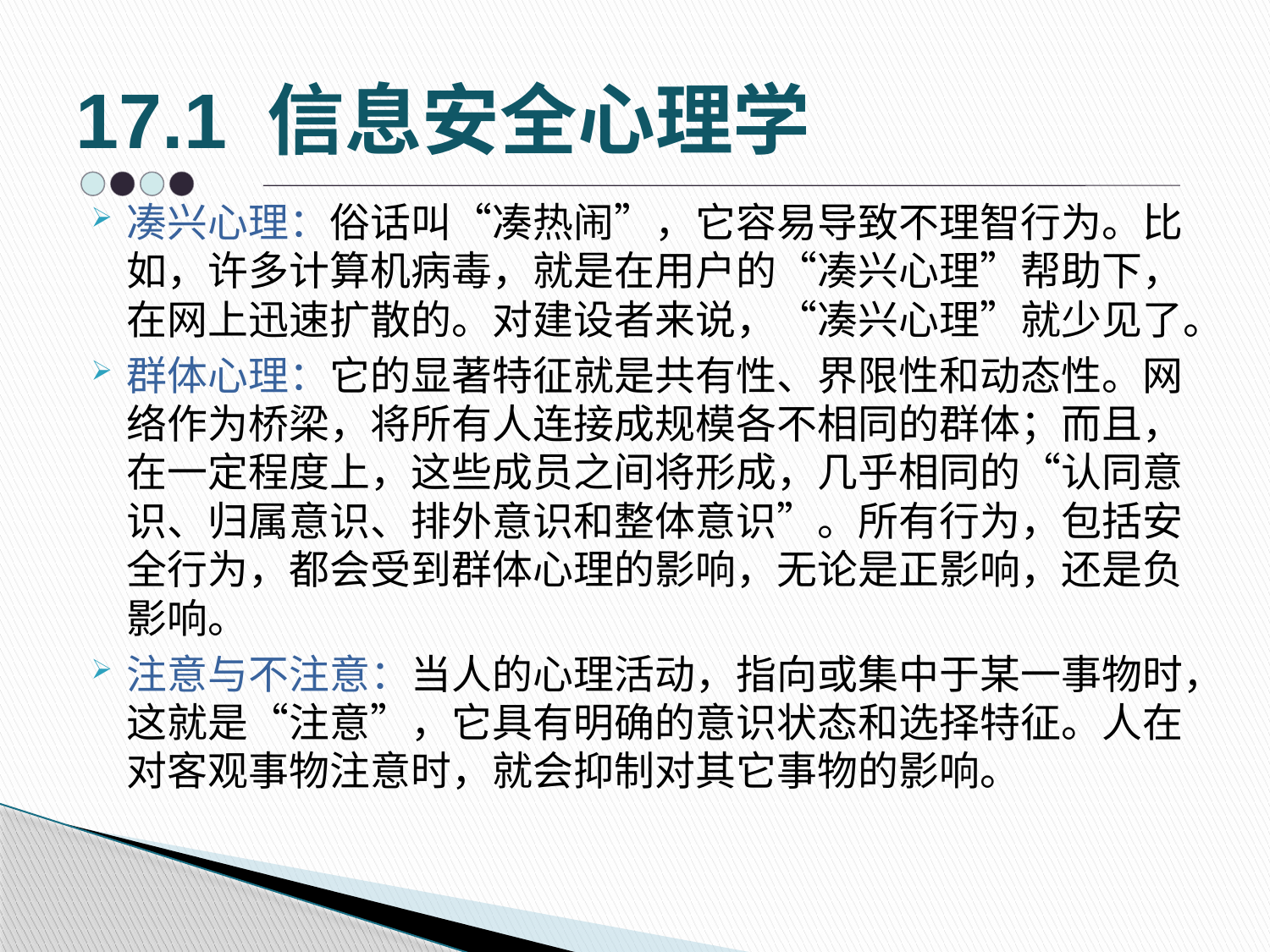

# 17.1 信息安全心理学

凑兴心理：俗话叫“凑热闹”，它容易导致不理智行为。比如，许多计算机病毒，就是在用户的“凑兴心理”帮助下，在网上迅速扩散的。对建设者来说，“凑兴心理”就少见了。
群体心理：它的显著特征就是共有性、界限性和动态性。网络作为桥梁，将所有人连接成规模各不相同的群体；而且，在一定程度上，这些成员之间将形成，几乎相同的“认同意识、归属意识、排外意识和整体意识”。所有行为，包括安全行为，都会受到群体心理的影响，无论是正影响，还是负影响。
注意与不注意：当人的心理活动，指向或集中于某一事物时，这就是“注意”，它具有明确的意识状态和选择特征。人在对客观事物注意时，就会抑制对其它事物的影响。